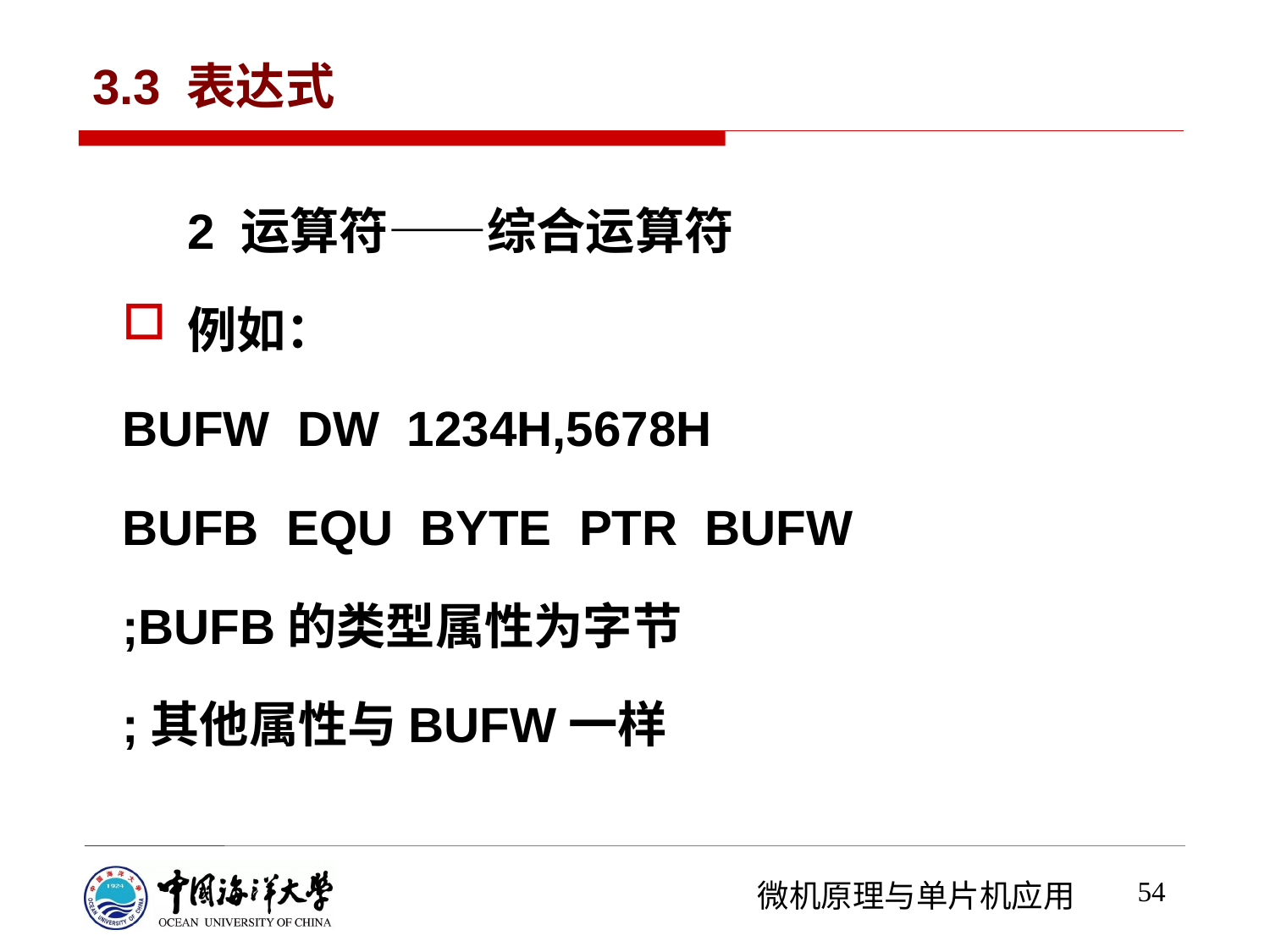

# 3.3 表达式
2 运算符——综合运算符
例如：
BUFW  DW  1234H,5678H
BUFB  EQU  BYTE  PTR  BUFW
;BUFB的类型属性为字节
;其他属性与BUFW一样
54